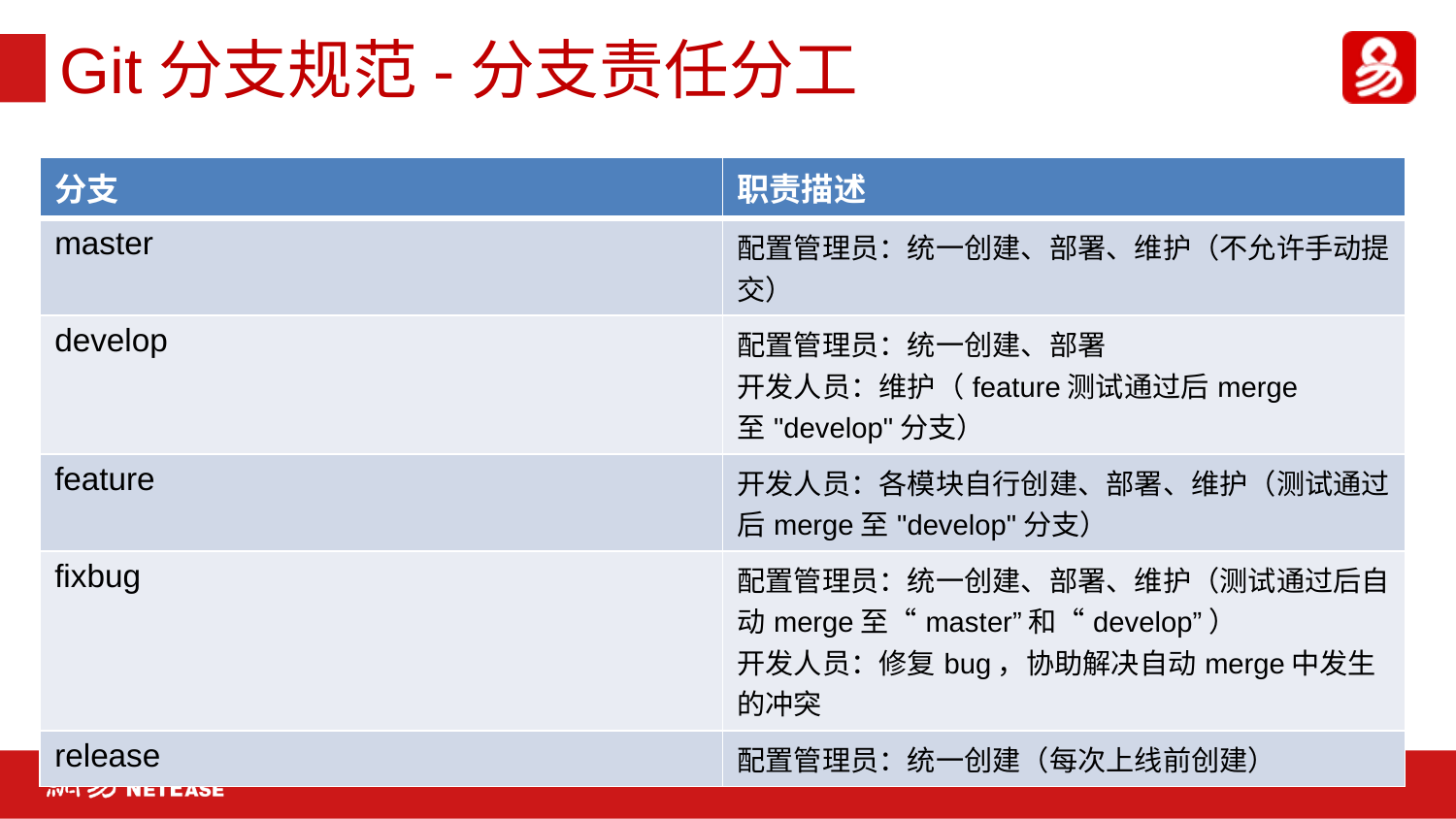

# Git分支规范-分支责任分工
| 分支 | 职责描述 |
| --- | --- |
| master | 配置管理员：统一创建、部署、维护（不允许手动提交） |
| develop | 配置管理员：统一创建、部署  开发人员：维护（feature测试通过后merge至"develop"分支） |
| feature | 开发人员：各模块自行创建、部署、维护（测试通过后merge至"develop"分支） |
| fixbug | 配置管理员：统一创建、部署、维护（测试通过后自动merge至“master”和“develop”）  开发人员：修复bug，协助解决自动merge中发生的冲突 |
| release | 配置管理员：统一创建（每次上线前创建） |